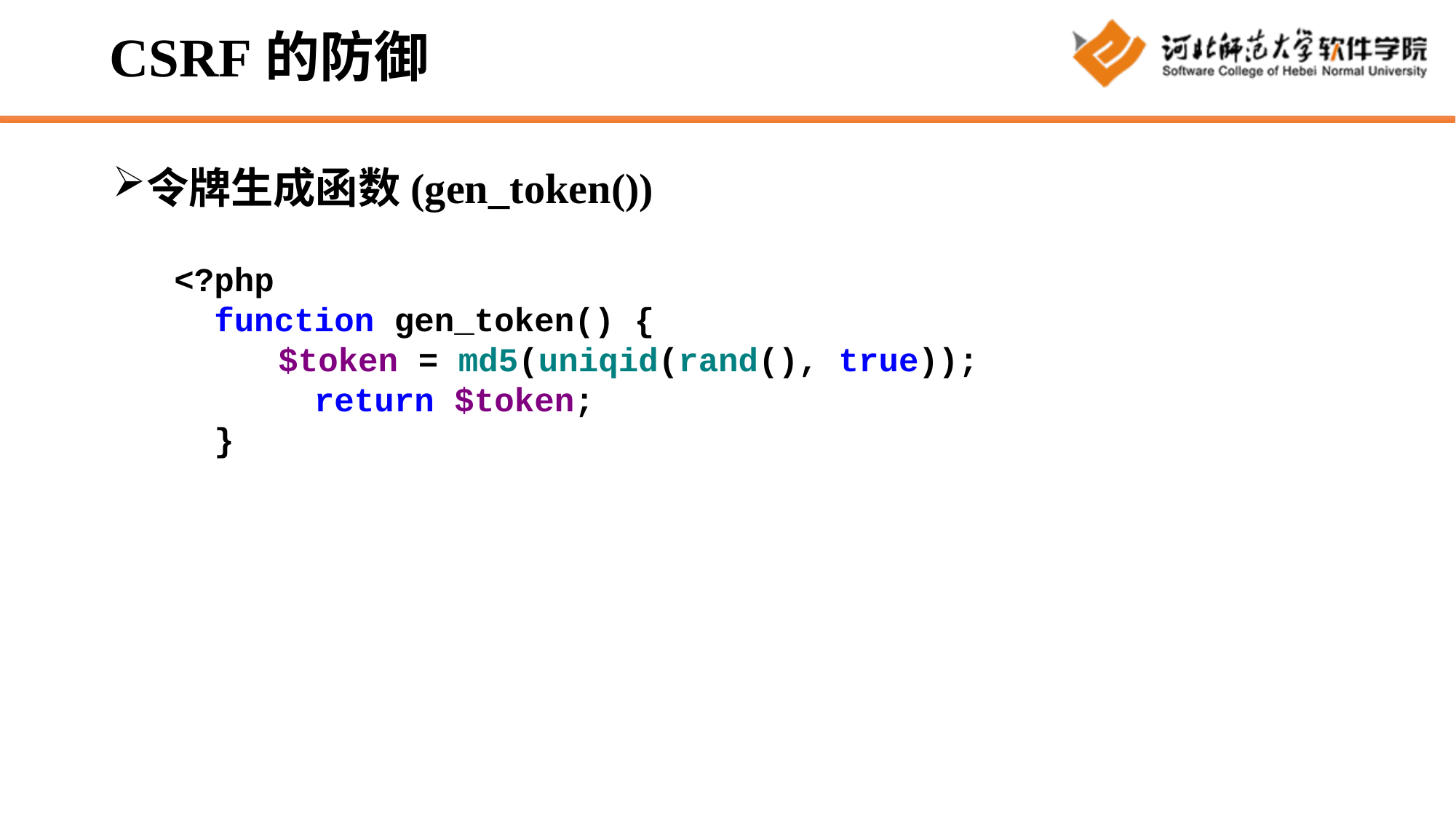

# CSRF的防御
令牌生成函数(gen_token())

   <?php
     function gen_token() {
　　　　   $token = md5(uniqid(rand(), true));
          return $token;
     }